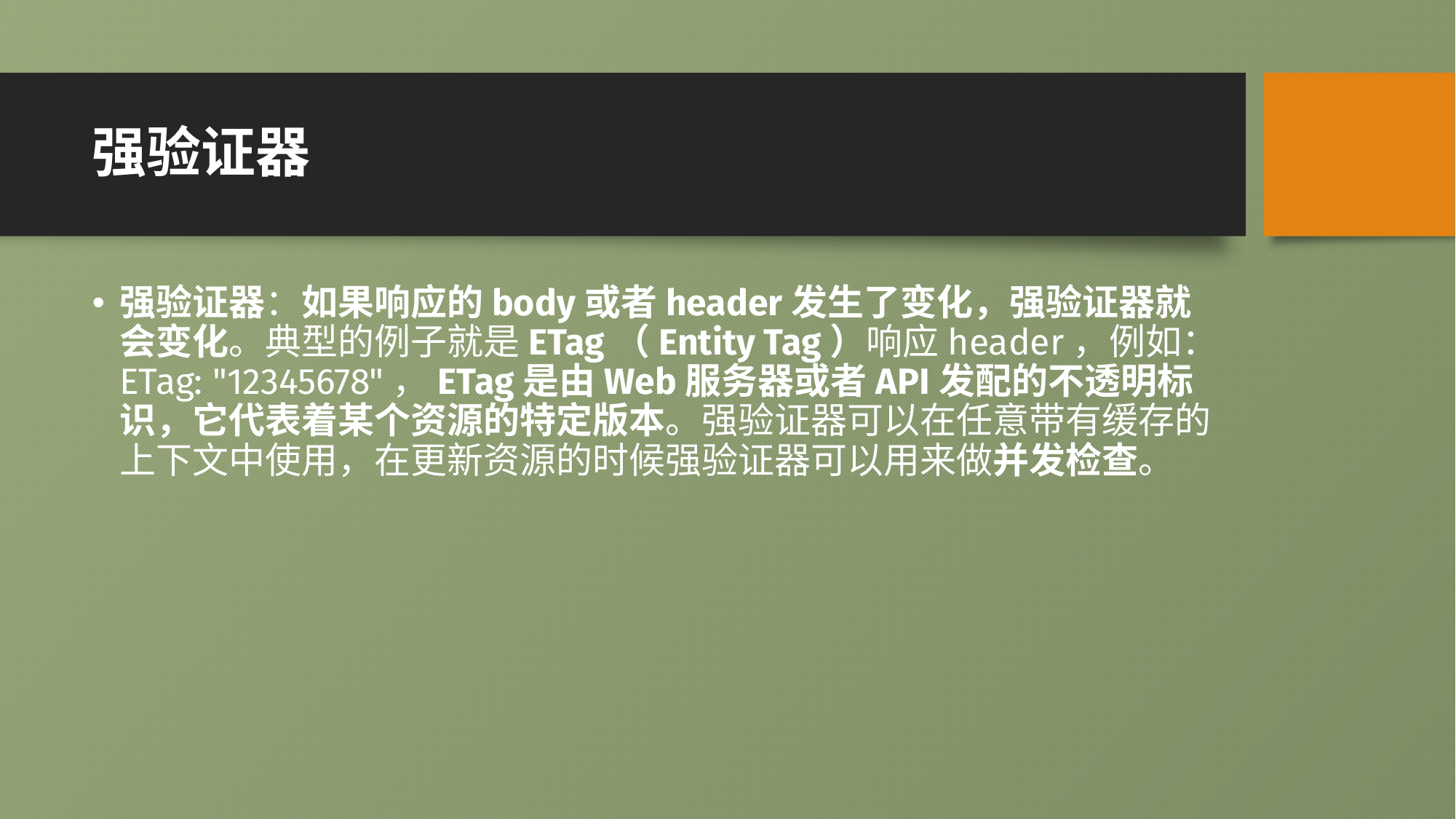

# 强验证器
强验证器：如果响应的body或者header发生了变化，强验证器就会变化。典型的例子就是ETag（Entity Tag）响应header，例如：ETag: "12345678"，ETag是由Web服务器或者API发配的不透明标识，它代表着某个资源的特定版本。强验证器可以在任意带有缓存的上下文中使用，在更新资源的时候强验证器可以用来做并发检查。